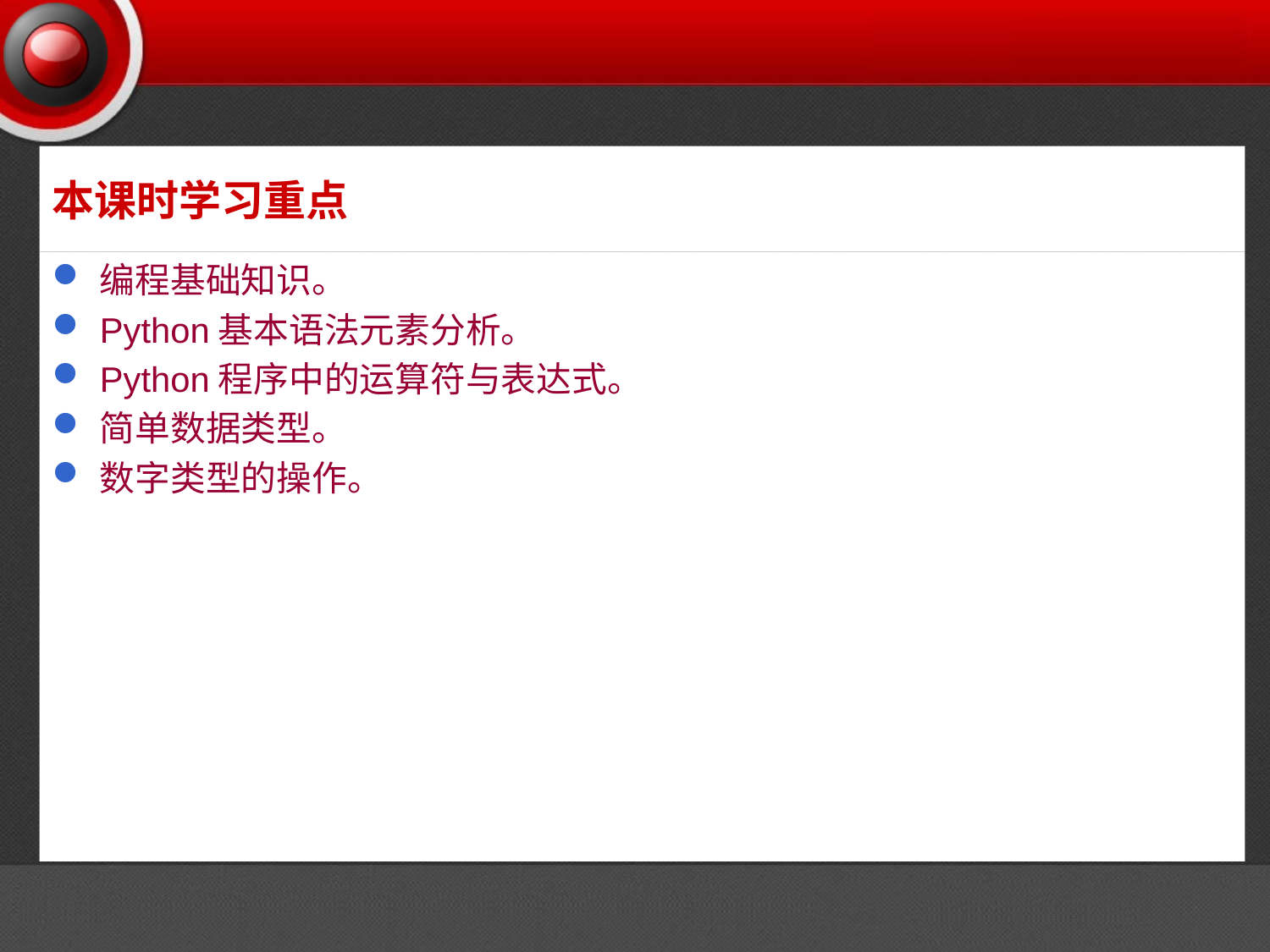

# 本课时学习重点
编程基础知识。
Python基本语法元素分析。
Python程序中的运算符与表达式。
简单数据类型。
数字类型的操作。